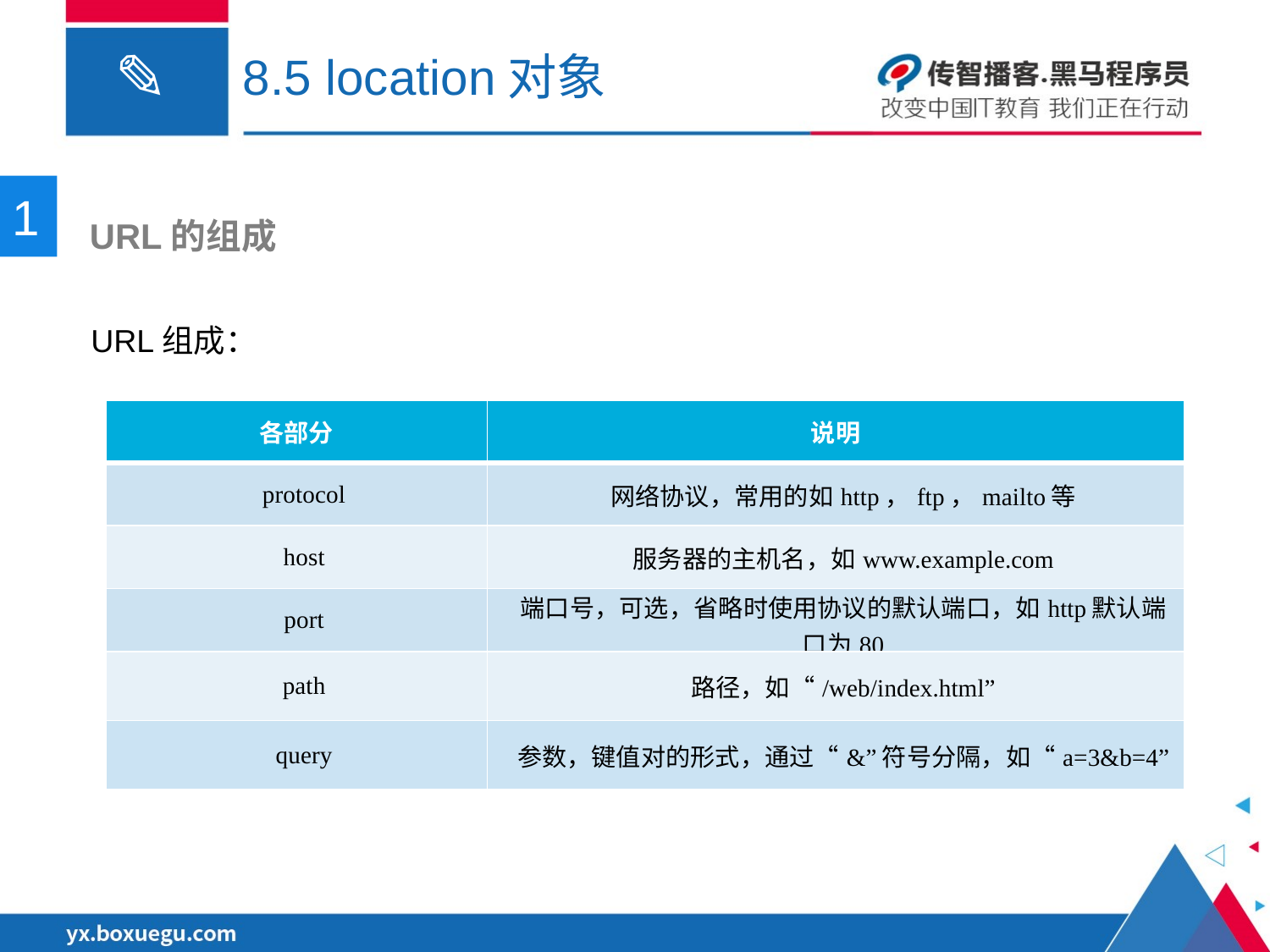

# 8.5 location对象

1
  URL的组成
URL组成：
| 各部分 | 说明 |
| --- | --- |
| protocol | 网络协议，常用的如http，ftp，mailto等 |
| host | 服务器的主机名，如www.example.com |
| port | 端口号，可选，省略时使用协议的默认端口，如http默认端口为80 |
| path | 路径，如“/web/index.html” |
| query | 参数，键值对的形式，通过“&”符号分隔，如“a=3&b=4” |